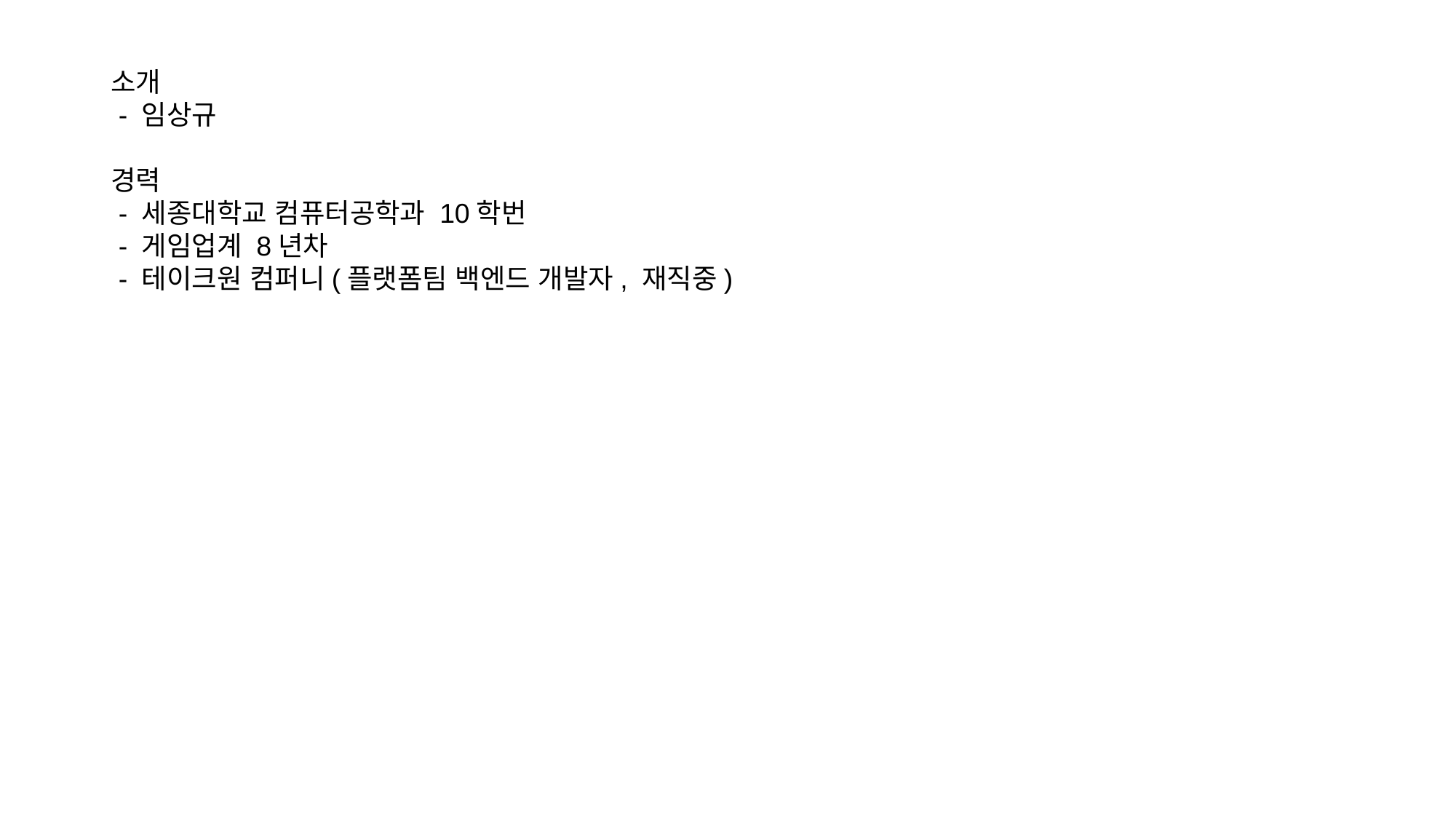

소개
 - 임상규

경력
 - 세종대학교 컴퓨터공학과 10학번
 - 게임업계 8년차
 - 테이크원 컴퍼니(플랫폼팀 백엔드 개발자, 재직중)